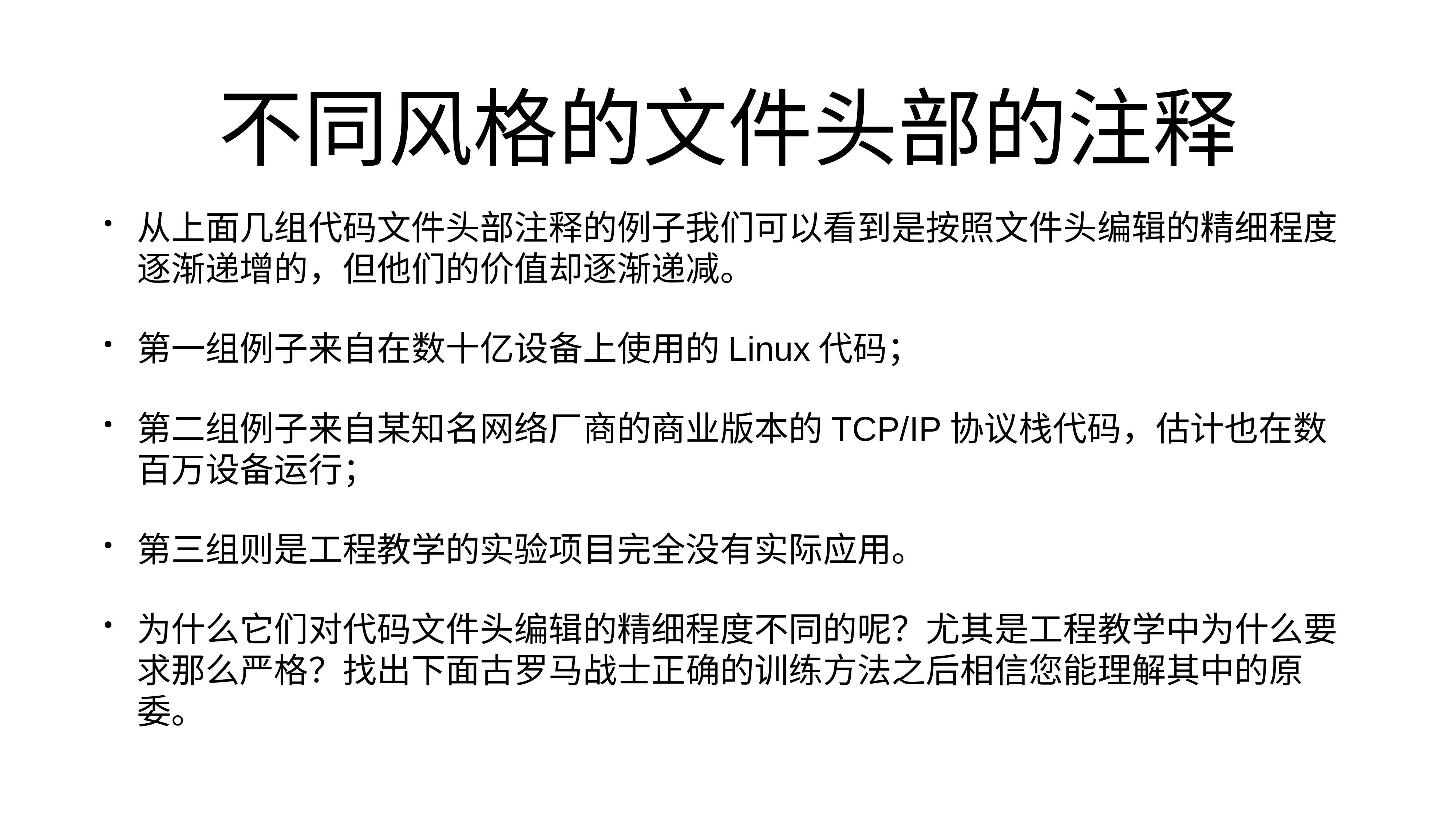

# 不同风格的文件头部的注释
从上面几组代码文件头部注释的例子我们可以看到是按照文件头编辑的精细程度逐渐递增的，但他们的价值却逐渐递减。
第一组例子来自在数十亿设备上使用的Linux代码；
第二组例子来自某知名网络厂商的商业版本的TCP/IP协议栈代码，估计也在数百万设备运行；
第三组则是工程教学的实验项目完全没有实际应用。
为什么它们对代码文件头编辑的精细程度不同的呢？尤其是工程教学中为什么要求那么严格？找出下面古罗马战士正确的训练方法之后相信您能理解其中的原委。